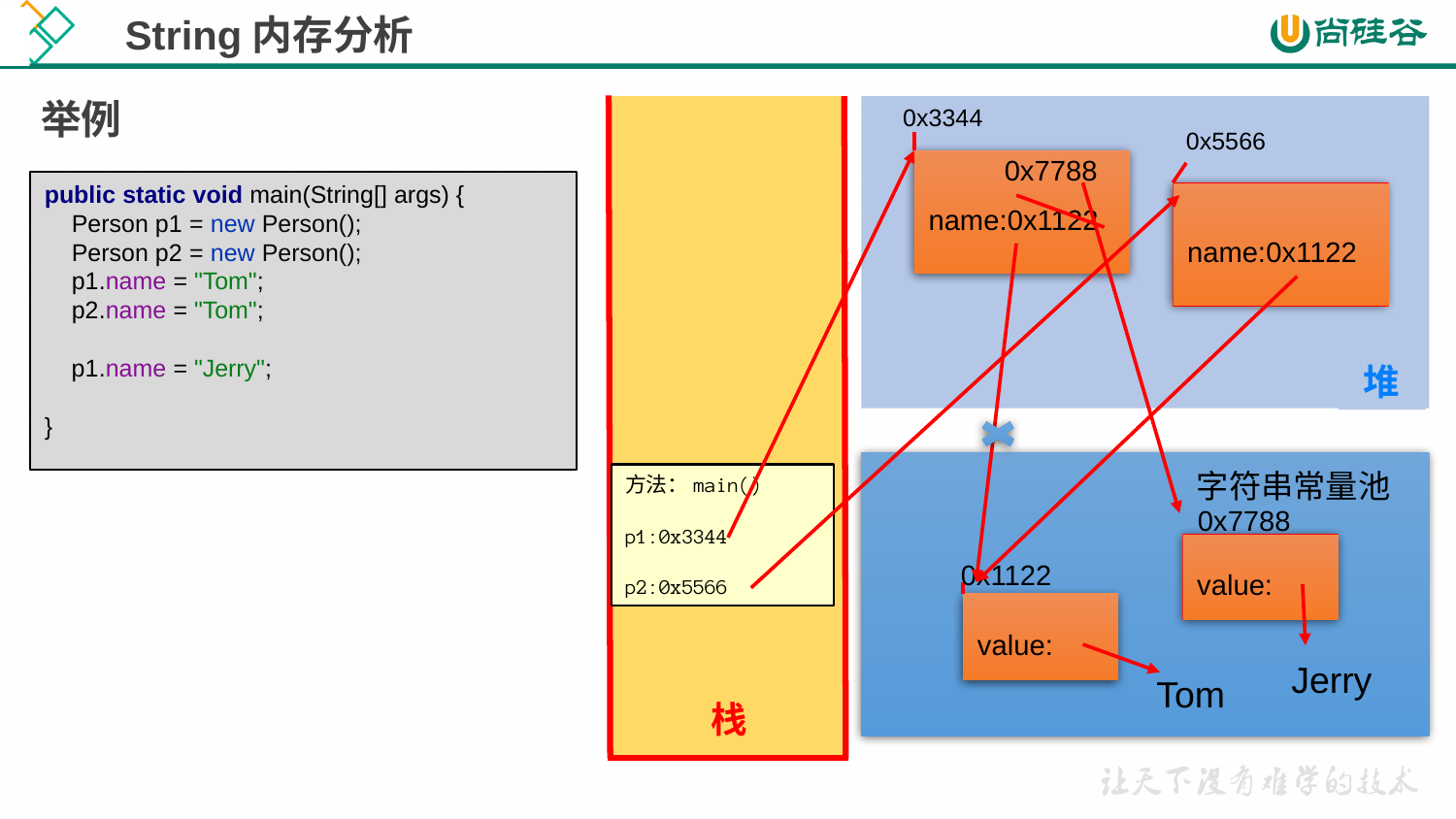

String内存分析

举例

栈
0x3344

堆
0x5566
0x7788

public static void main(String[] args) {
    Person p1 = new Person();
    Person p2 = new Person();
    p1.name = "Tom";
    p2.name = "Tom";
    p1.name = "Jerry";
}

name:0x1122
name:0x1122

字符串常量池
方法：main()

p1:0x3344

p2:0x5566
0x7788

0x1122
value:

value:
Jerry
Tom